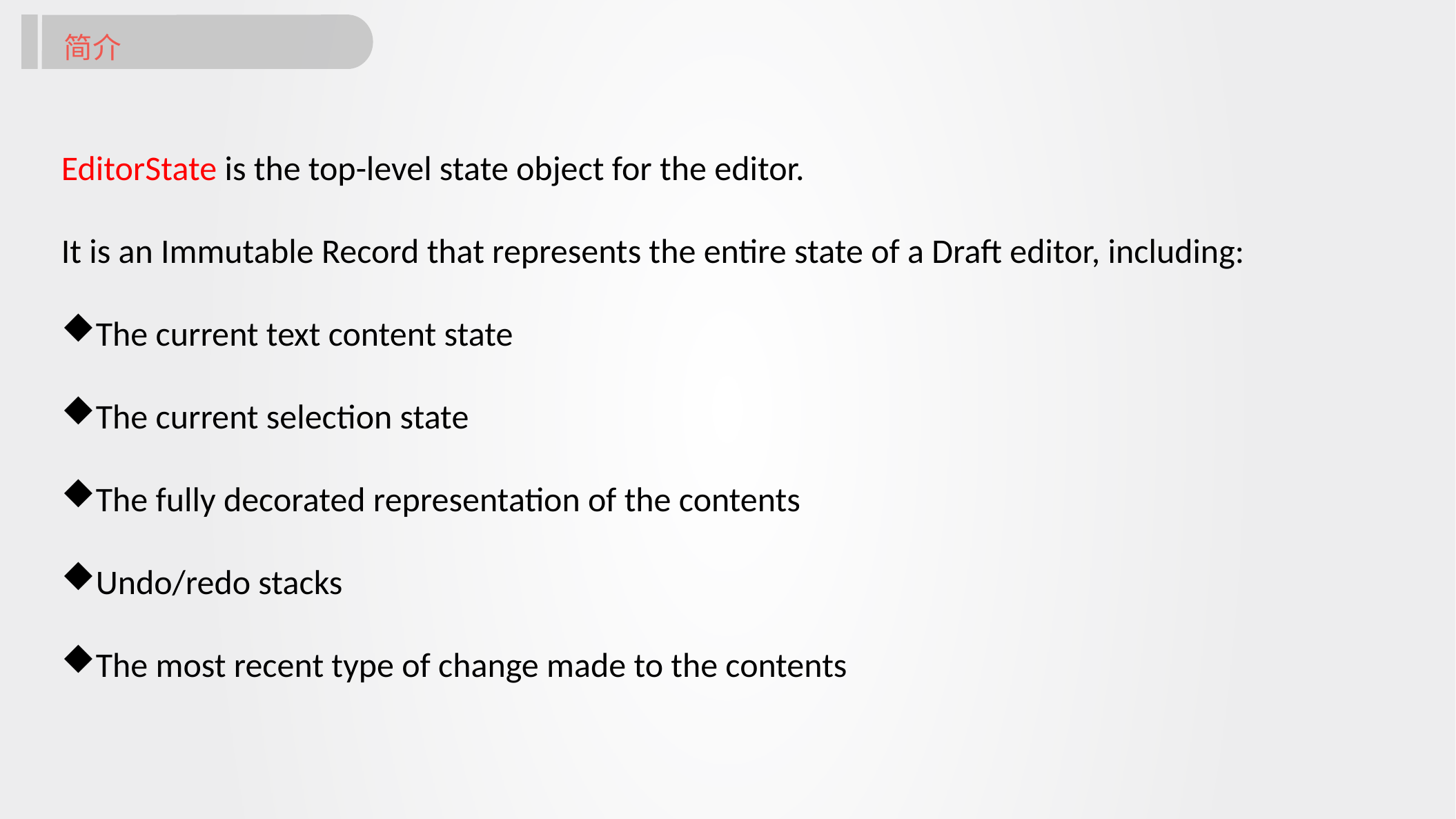

简介

EditorState is the top-level state object for the editor.

It is an Immutable Record that represents the entire state of a Draft editor, including:

The current text content state

The current selection state

The fully decorated representation of the contents

Undo/redo stacks

The most recent type of change made to the contents